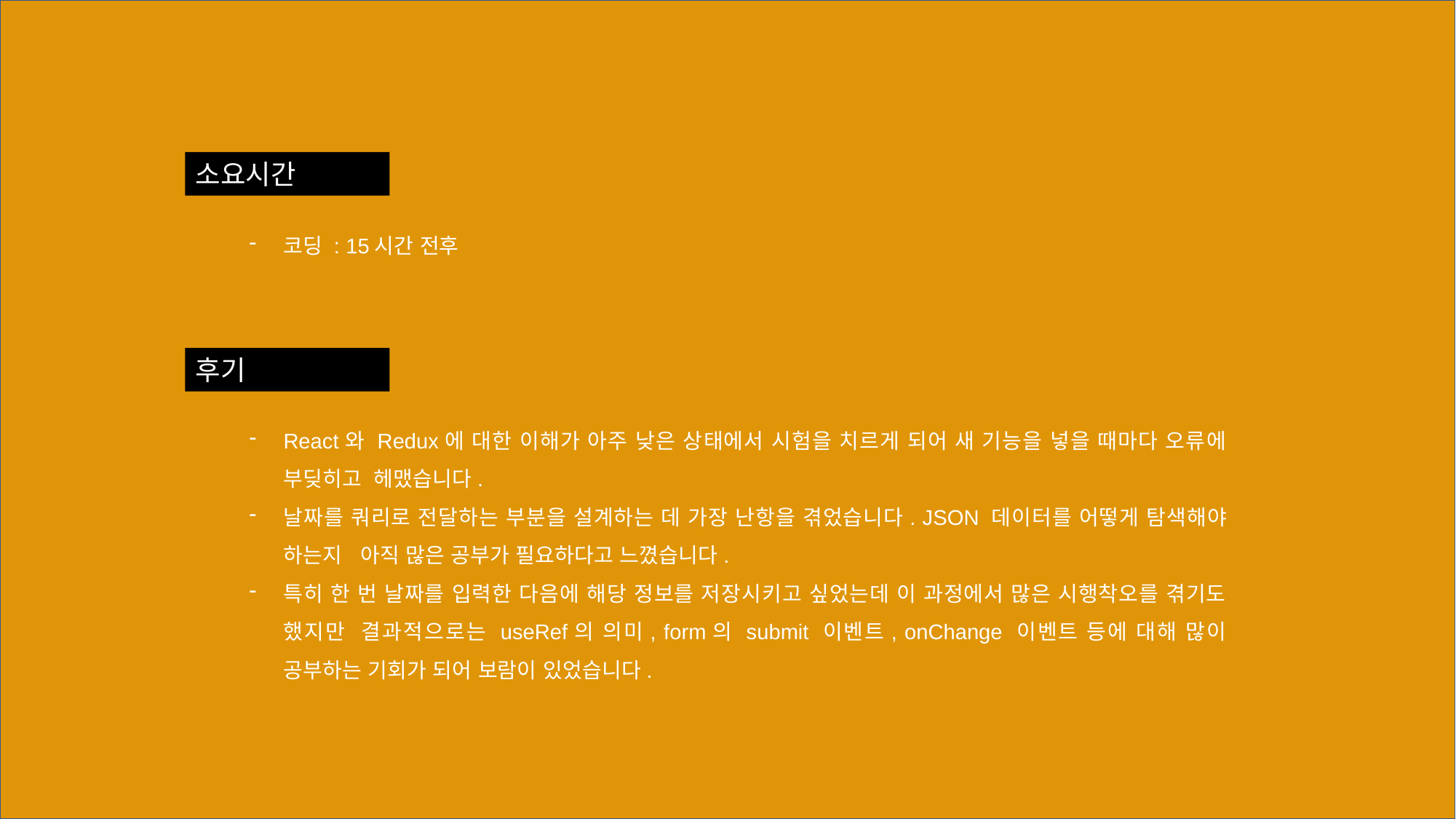

소요시간
코딩 : 15시간 전후
후기
React와 Redux에 대한 이해가 아주 낮은 상태에서 시험을 치르게 되어 새 기능을 넣을 때마다 오류에 부딪히고  헤맸습니다.
날짜를 쿼리로 전달하는 부분을 설계하는 데 가장 난항을 겪었습니다. JSON 데이터를 어떻게 탐색해야 하는지   아직 많은 공부가 필요하다고 느꼈습니다.
특히 한 번 날짜를 입력한 다음에 해당 정보를 저장시키고 싶었는데 이 과정에서 많은 시행착오를 겪기도 했지만  결과적으로는 useRef의 의미, form의 submit 이벤트, onChange 이벤트 등에 대해 많이 공부하는 기회가 되어 보람이 있었습니다.